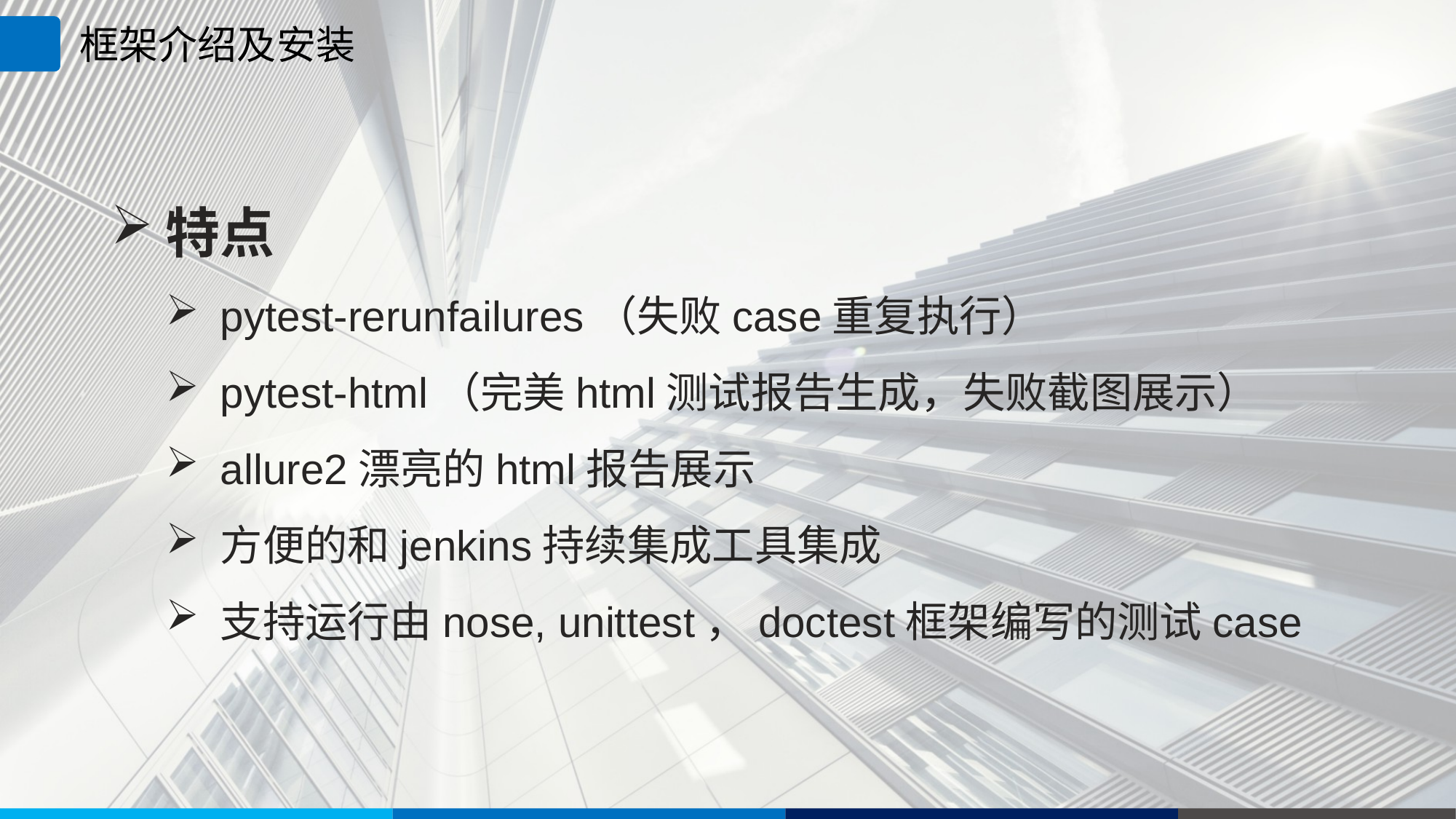

框架介绍及安装

特点
pytest-rerunfailures（失败case重复执行）
pytest-html（完美html测试报告生成，失败截图展示）
allure2漂亮的html报告展示
方便的和jenkins持续集成工具集成
支持运行由nose, unittest，doctest框架编写的测试case